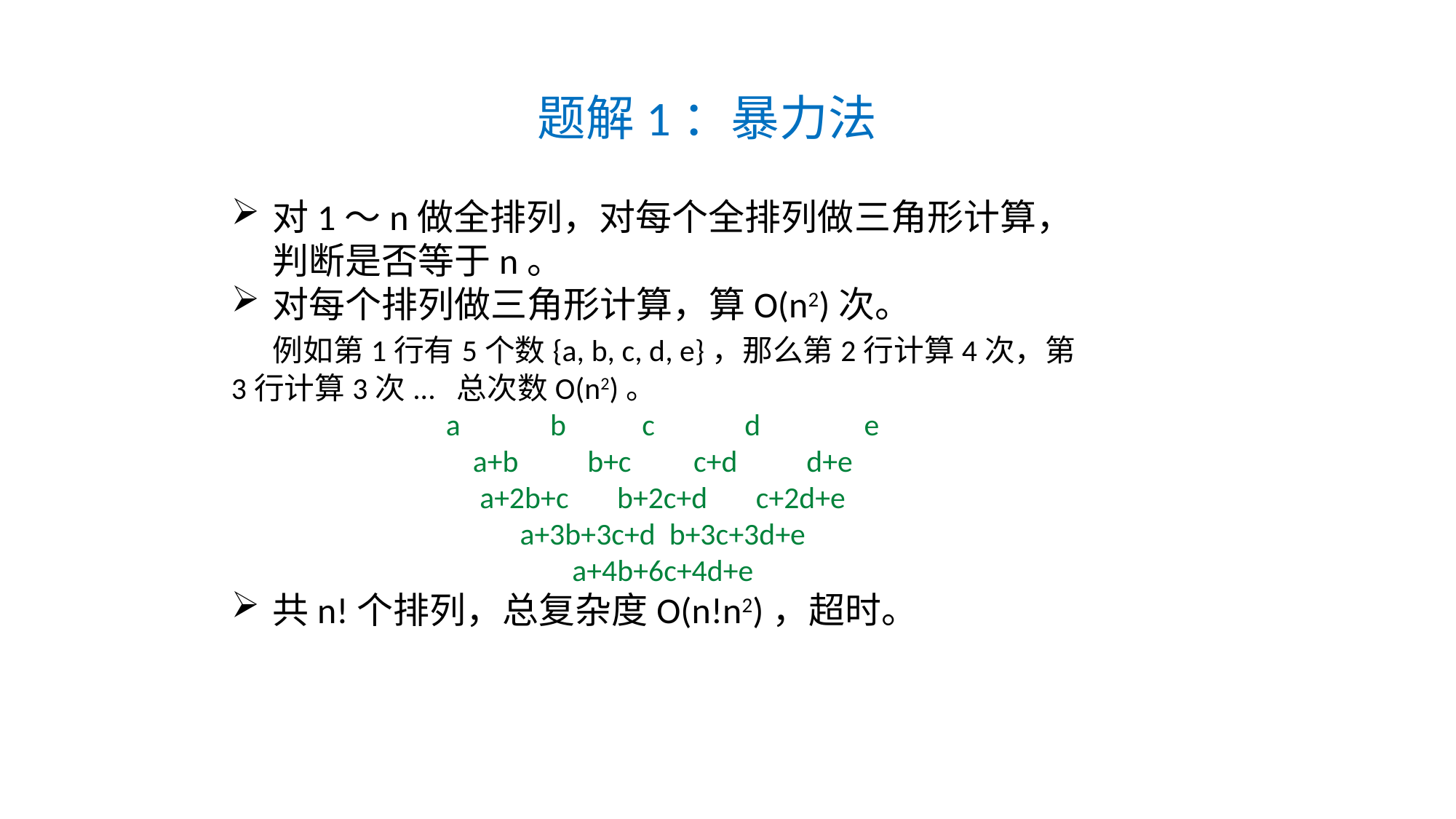

题解1：暴力法
对1～n做全排列，对每个全排列做三角形计算，判断是否等于n。
对每个排列做三角形计算，算O(n2)次。
    例如第1行有5个数{a, b, c, d, e}，那么第2行计算4次，第3行计算3次...  总次数O(n2)。
a             b           c             d               e
a+b          b+c         c+d          d+e
a+2b+c       b+2c+d       c+2d+e
a+3b+3c+d  b+3c+3d+e
a+4b+6c+4d+e
共n!个排列，总复杂度O(n!n2)，超时。